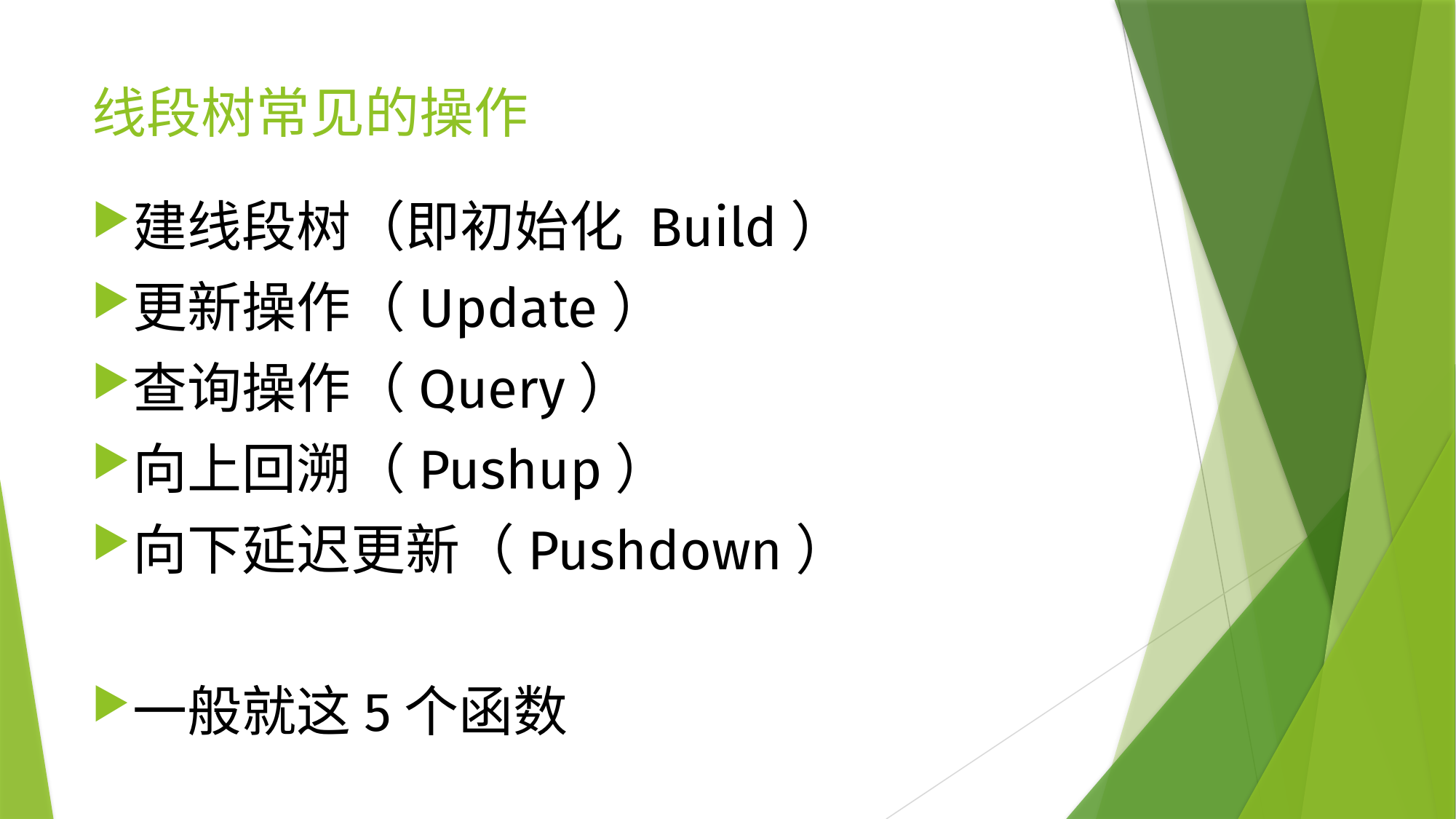

# 线段树常见的操作
建线段树（即初始化 Build）
更新操作（Update）
查询操作（Query）
向上回溯（Pushup）
向下延迟更新（Pushdown）

一般就这5个函数